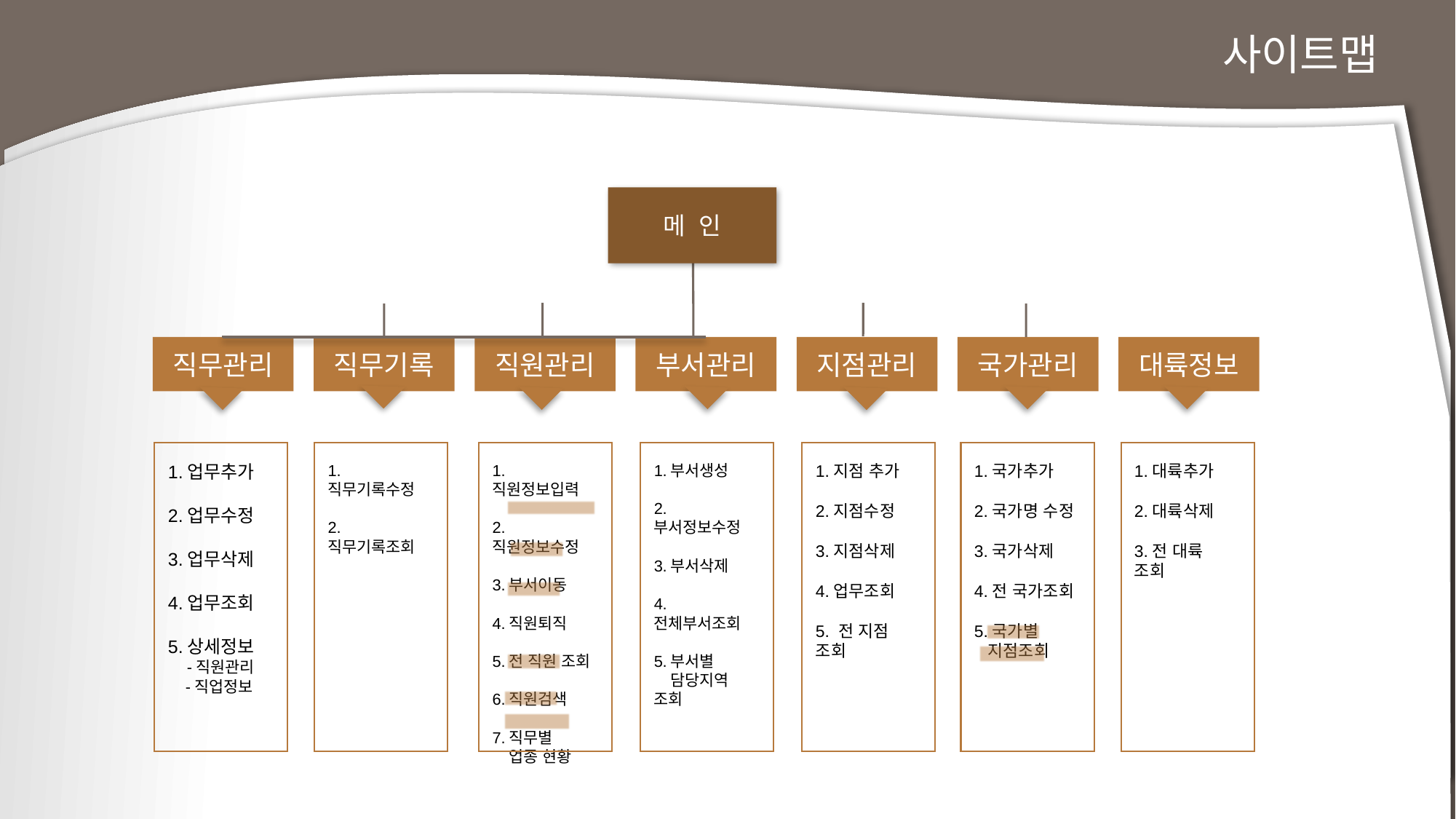

사이트맵

메  인
직무관리
직무기록
직원관리
부서관리
지점관리
국가관리
대륙정보

1.업무추가

2.업무수정

3.업무삭제

4.업무조회

5.상세정보
    -직원관리
    -직업정보

1.직무기록수정

2.직무기록조회

1.직원정보입력

2.직원정보수정

3.부서이동

4.직원퇴직

5.전 직원 조회

6.직원검색

7.직무별
   업종 현황

1.부서생성

2.부서정보수정

3.부서삭제

4.전체부서조회

5.부서별
   담당지역 조회

1.지점 추가

2.지점수정

3.지점삭제

4.업무조회

5. 전 지점 조회

1.국가추가

2.국가명 수정

3.국가삭제

4.전 국가조회

5.국가별
  지점조회

1.대륙추가

2.대륙삭제

3.전 대륙 조회